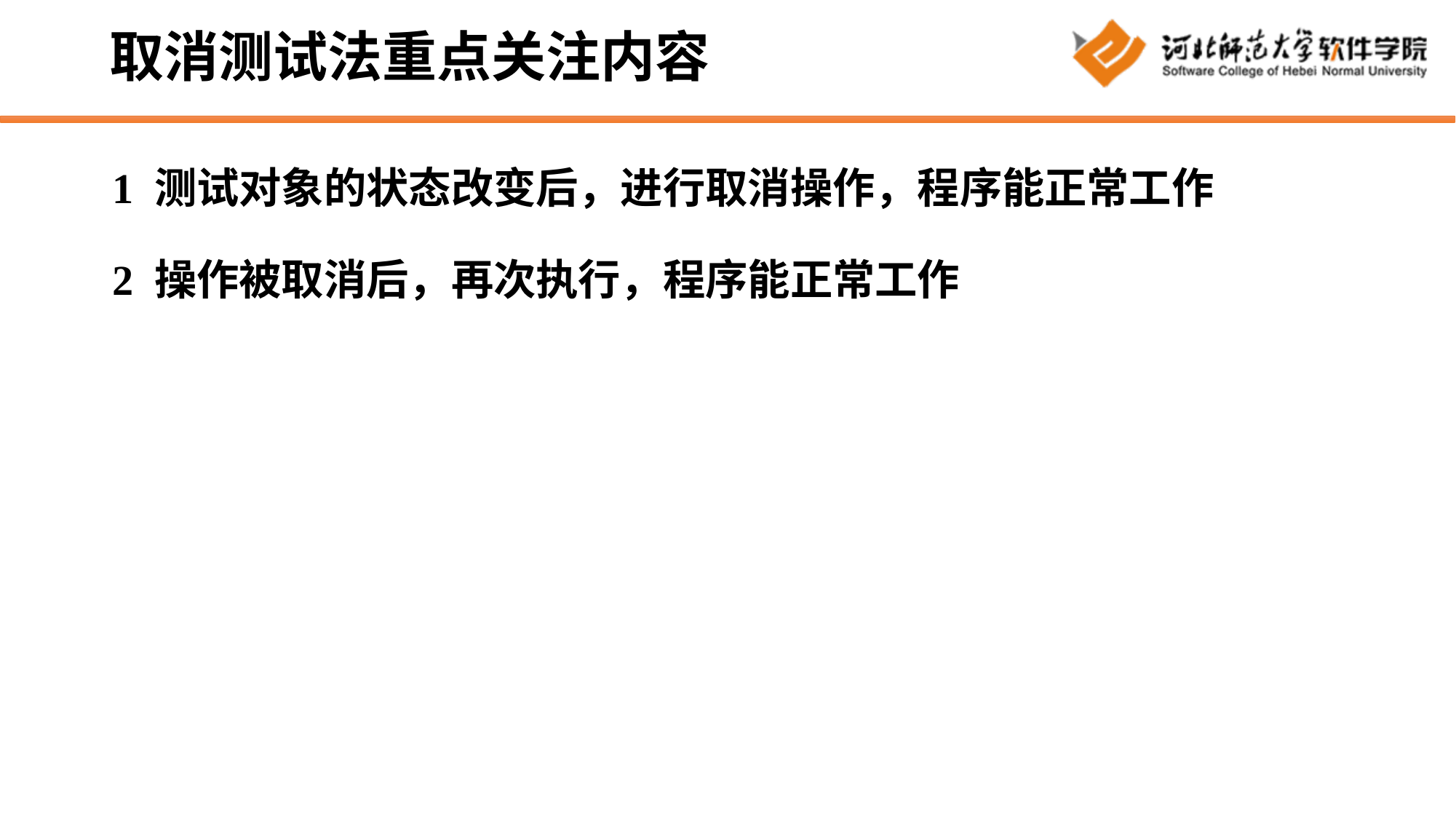

# 取消测试法重点关注内容
1 测试对象的状态改变后，进行取消操作，程序能正常工作
2 操作被取消后，再次执行，程序能正常工作